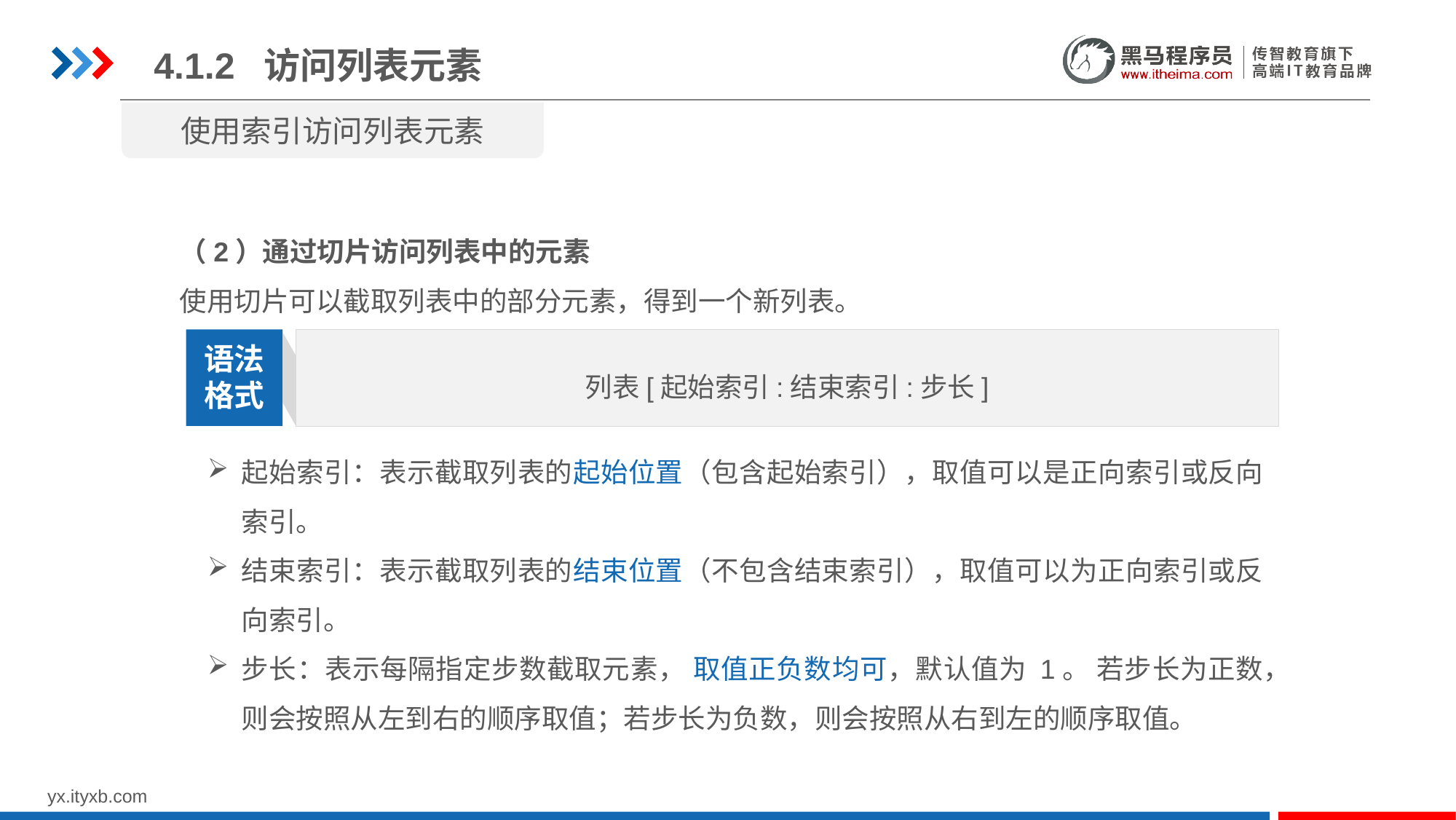

4.1.2  访问列表元素

使用索引访问列表元素
（2）通过切片访问列表中的元素
使用切片可以截取列表中的部分元素，得到一个新列表。

列表[起始索引:结束索引:步长]

语法
格式
起始索引：表示截取列表的起始位置（包含起始索引），取值可以是正向索引或反向索引。
结束索引：表示截取列表的结束位置（不包含结束索引），取值可以为正向索引或反向索引。
步长：表示每隔指定步数截取元素， 取值正负数均可，默认值为 1。 若步长为正数，则会按照从左到右的顺序取值；若步长为负数，则会按照从右到左的顺序取值。